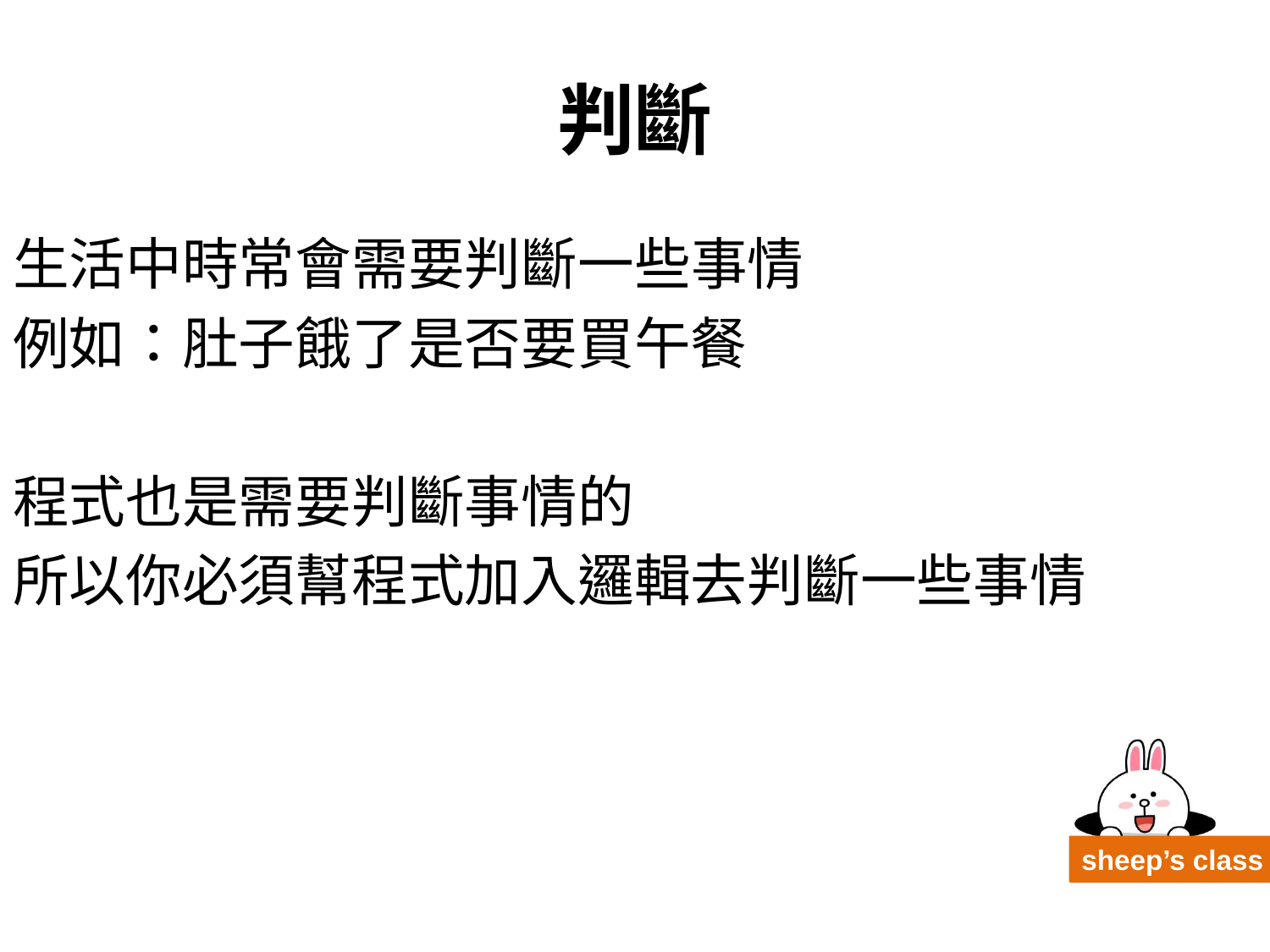

# 判斷
生活中時常會需要判斷一些事情
例如：肚子餓了是否要買午餐

程式也是需要判斷事情的
所以你必須幫程式加入邏輯去判斷一些事情